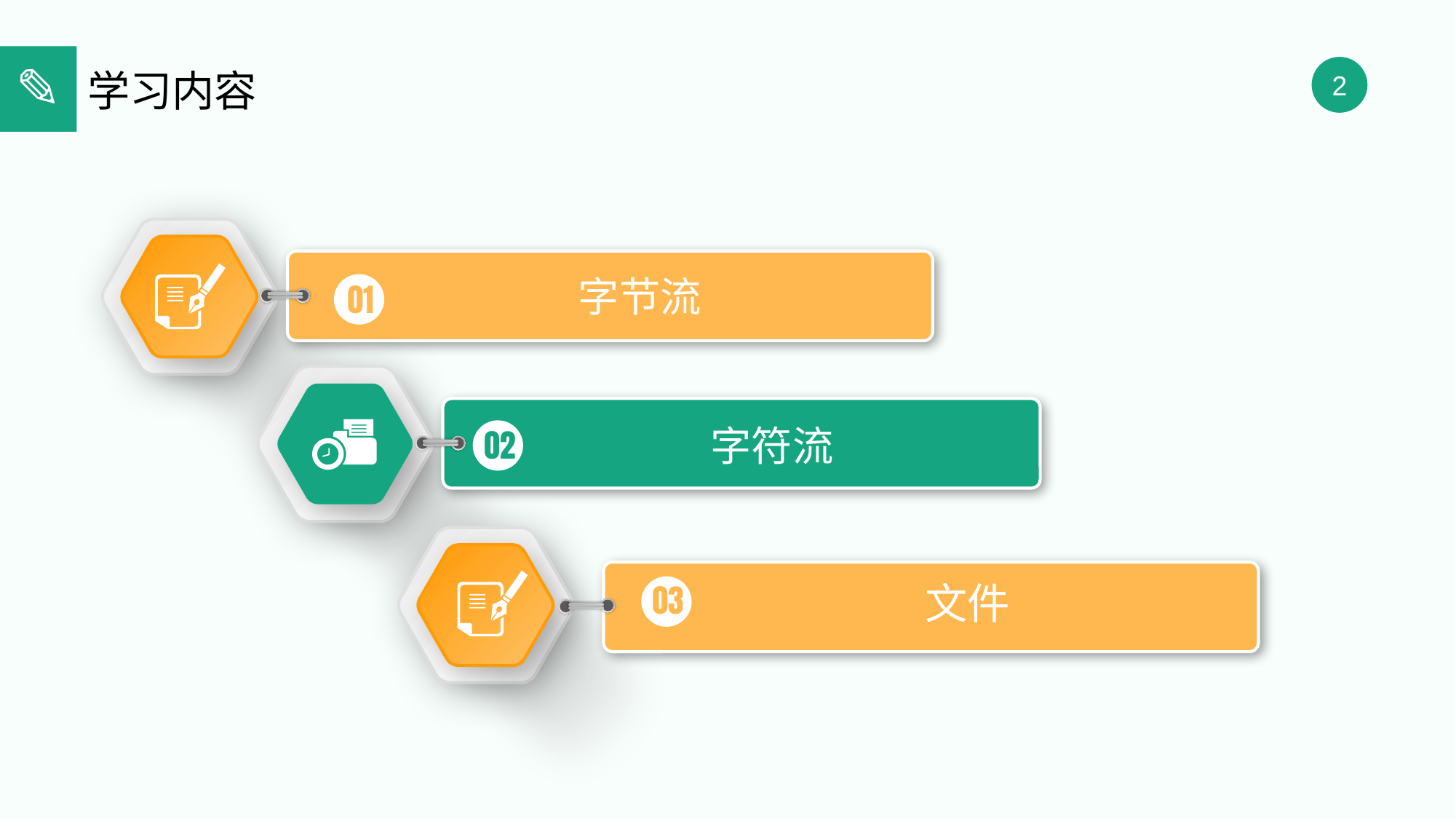

学习内容

字节流

01

字符流

02

构造方法的调用

文件

03